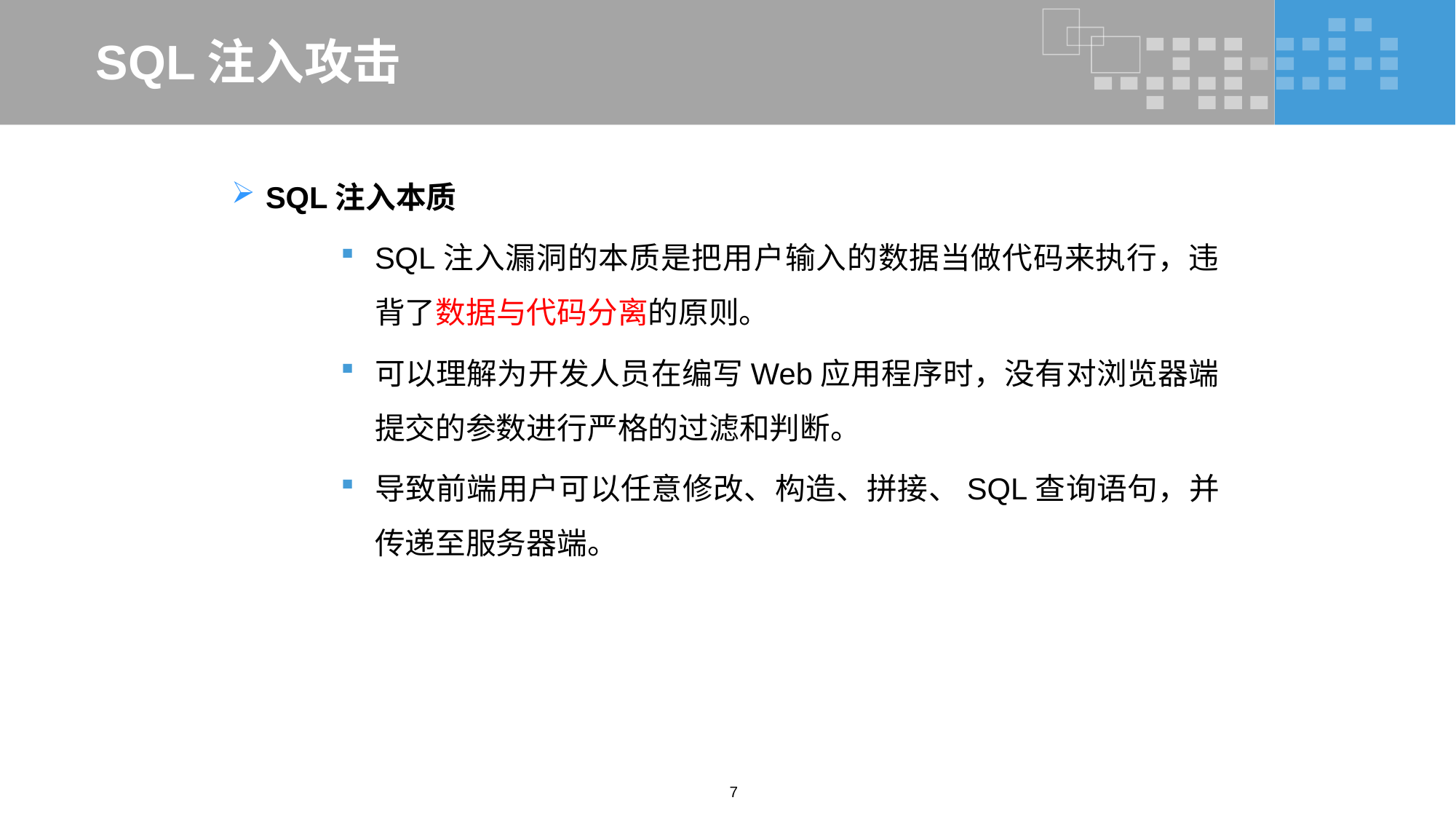

# SQL注入攻击
SQL注入本质
SQL注入漏洞的本质是把用户输入的数据当做代码来执行，违背了数据与代码分离的原则。
可以理解为开发人员在编写Web应用程序时，没有对浏览器端提交的参数进行严格的过滤和判断。
导致前端用户可以任意修改、构造、拼接、SQL查询语句，并传递至服务器端。

7